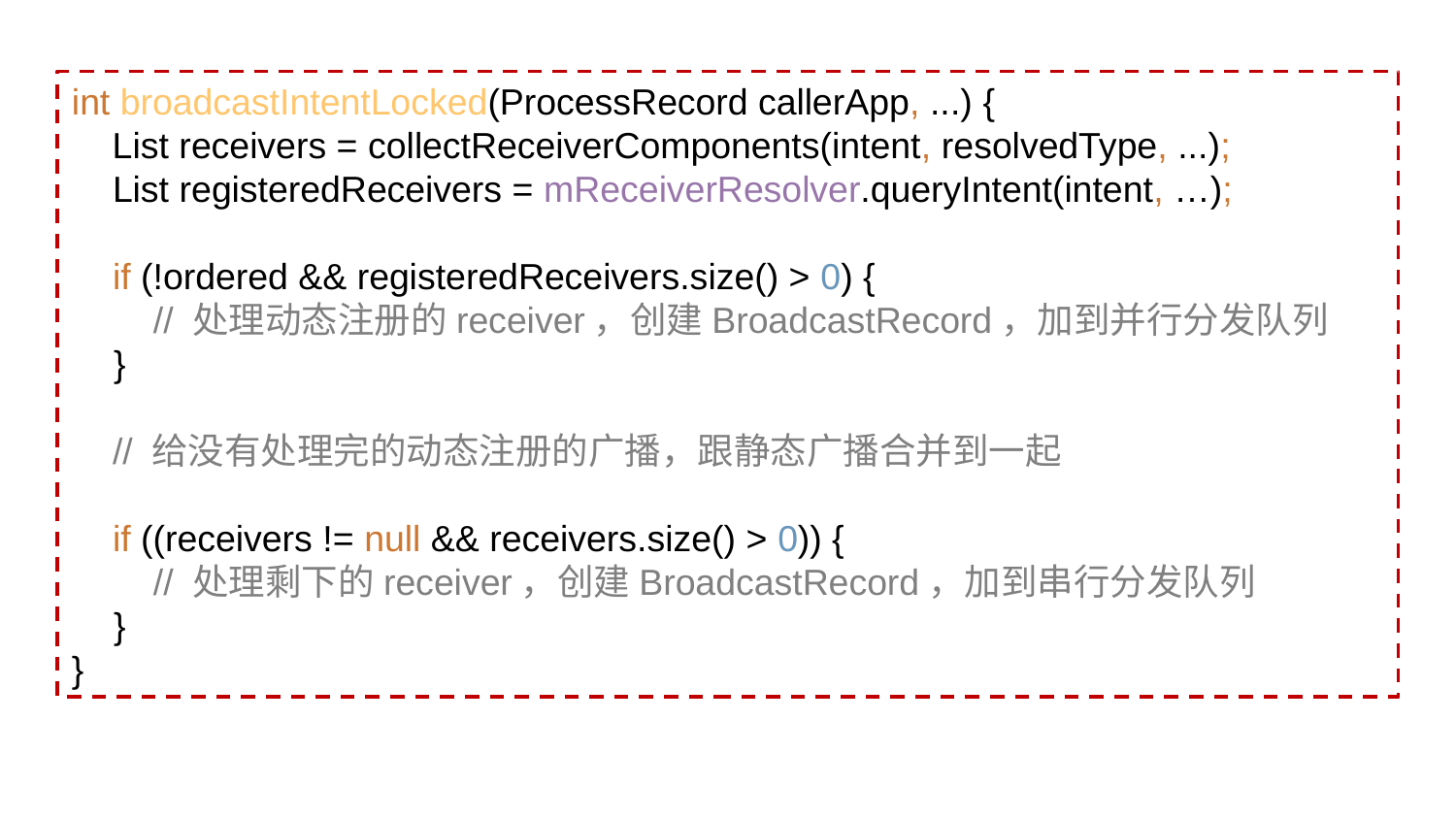

int broadcastIntentLocked(ProcessRecord callerApp, ...) {
    List receivers = collectReceiverComponents(intent, resolvedType, ...);
    List registeredReceivers = mReceiverResolver.queryIntent(intent, …);
    if (!ordered && registeredReceivers.size() > 0) {
        // 处理动态注册的receiver，创建BroadcastRecord，加到并行分发队列
    }
    // 给没有处理完的动态注册的广播，跟静态广播合并到一起
    if ((receivers != null && receivers.size() > 0)) {
        // 处理剩下的receiver，创建BroadcastRecord，加到串行分发队列
    }
}